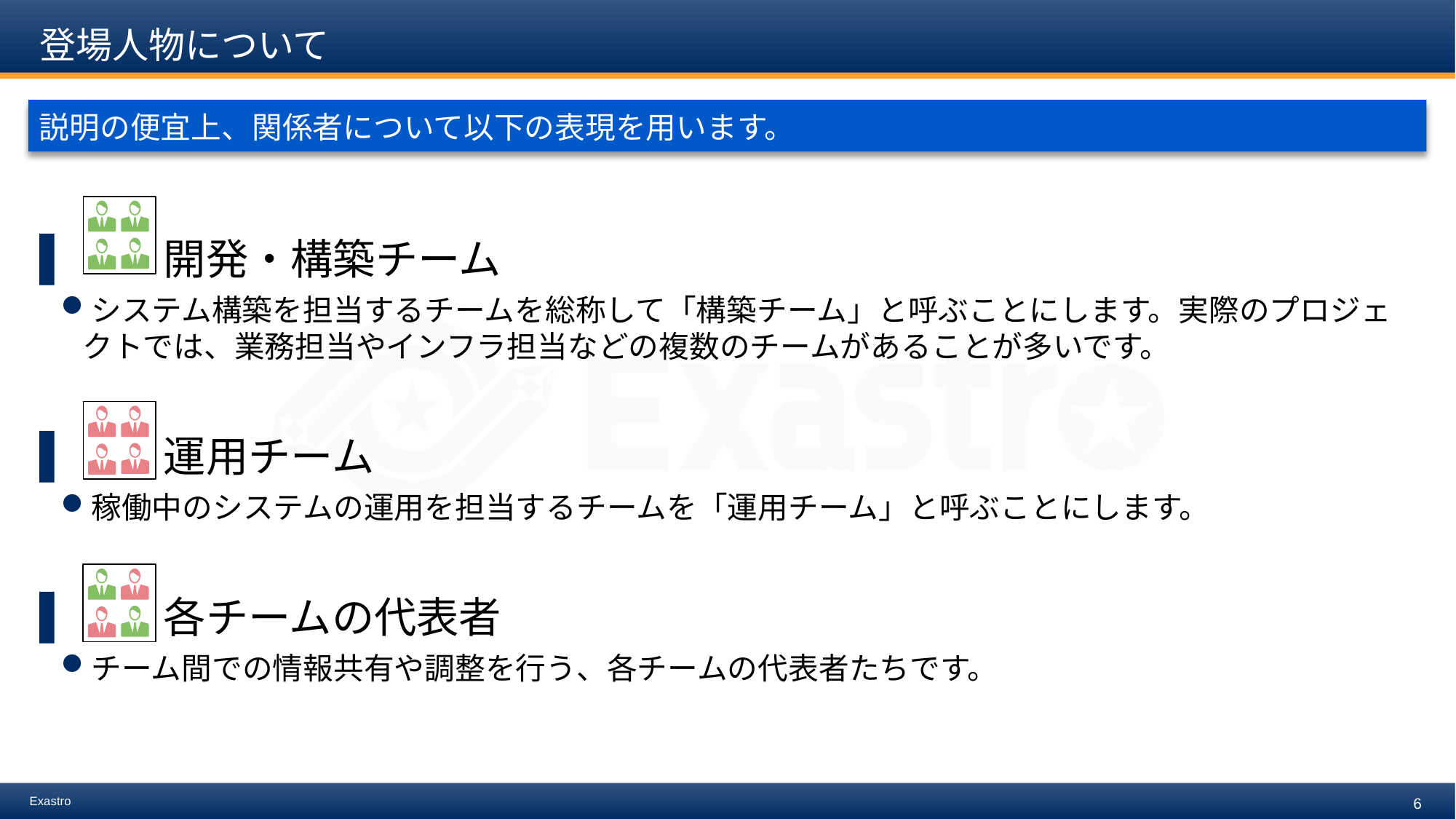

# 登場人物について
説明の便宜上、関係者について以下の表現を用います。

　　 開発・構築チーム
システム構築を担当するチームを総称して「構築チーム」と呼ぶことにします。実際のプロジェクトでは、業務担当やインフラ担当などの複数のチームがあることが多いです。

　　 運用チーム
稼働中のシステムの運用を担当するチームを「運用チーム」と呼ぶことにします。

　　 各チームの代表者
チーム間での情報共有や調整を行う、各チームの代表者たちです。